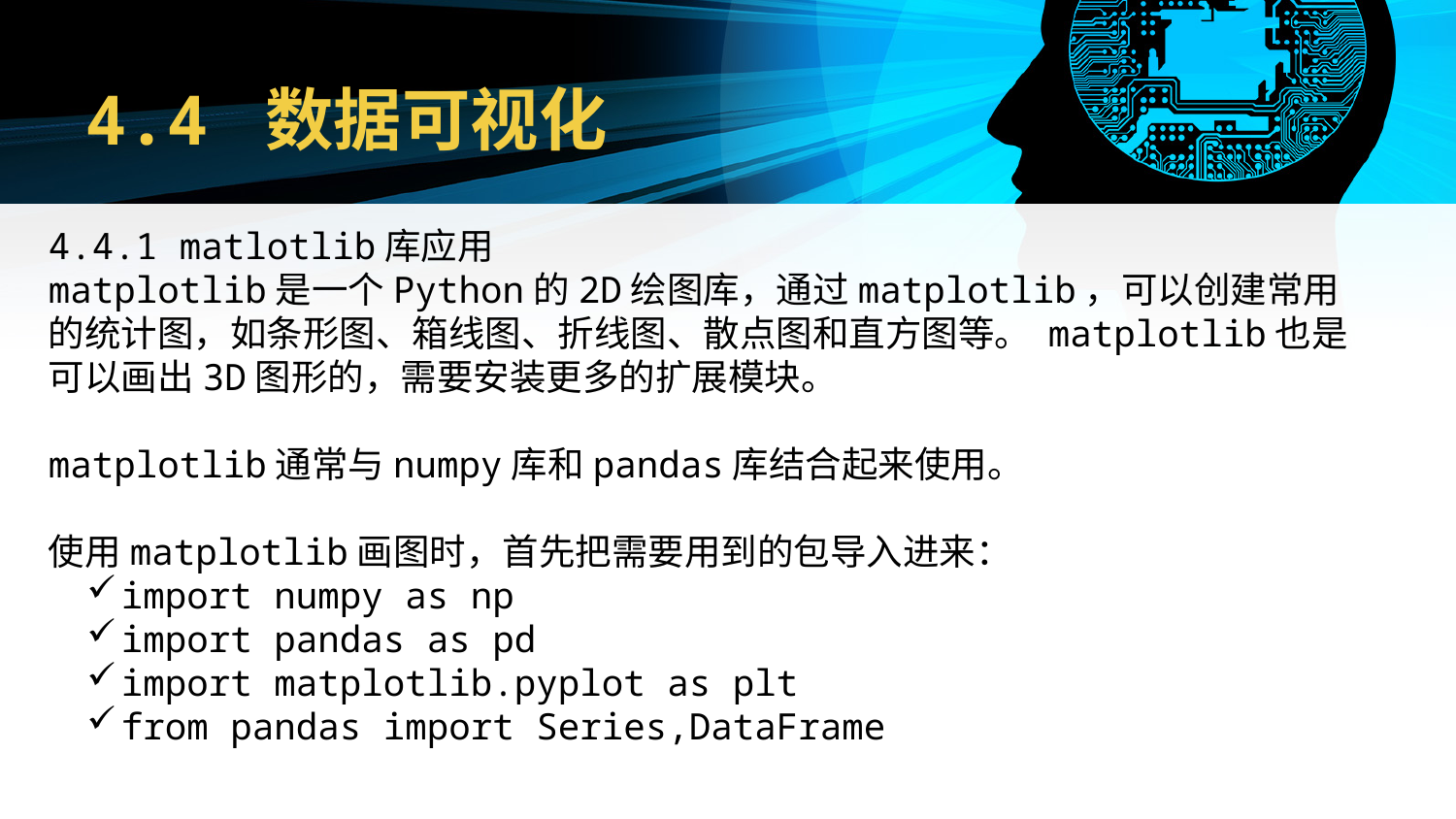

# 4.4 数据可视化
4.4.1 matlotlib库应用
matplotlib是一个Python的2D绘图库，通过matplotlib，可以创建常用的统计图，如条形图、箱线图、折线图、散点图和直方图等。 matplotlib也是可以画出3D图形的，需要安装更多的扩展模块。

matplotlib通常与numpy库和pandas库结合起来使用。

使用matplotlib画图时，首先把需要用到的包导入进来：
import numpy as np
import pandas as pd
import matplotlib.pyplot as plt
from pandas import Series,DataFrame